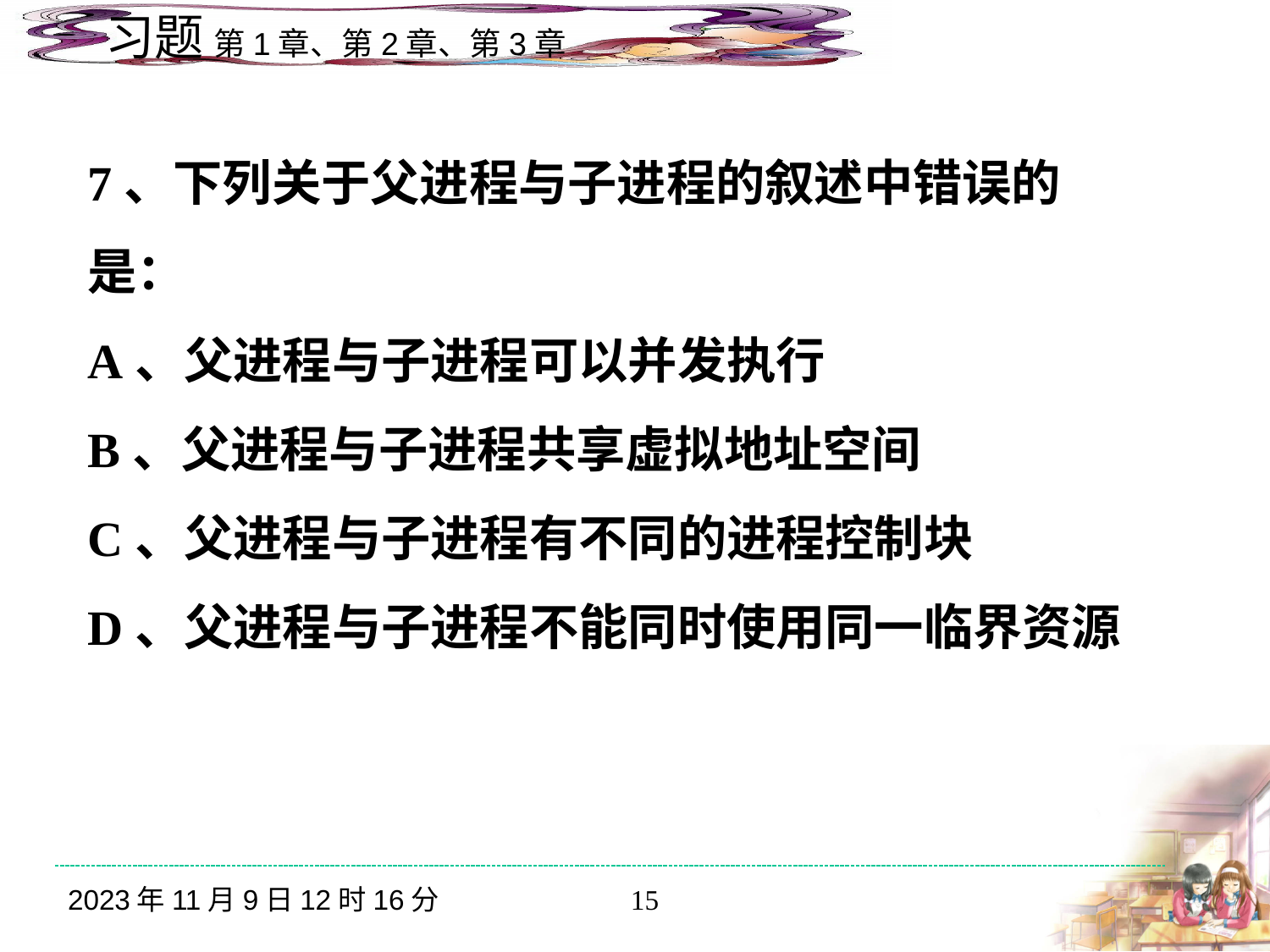

7、下列关于父进程与子进程的叙述中错误的是：
A、父进程与子进程可以并发执行
B、父进程与子进程共享虚拟地址空间
C、父进程与子进程有不同的进程控制块
D、父进程与子进程不能同时使用同一临界资源
2023年11月9日12时16分
15